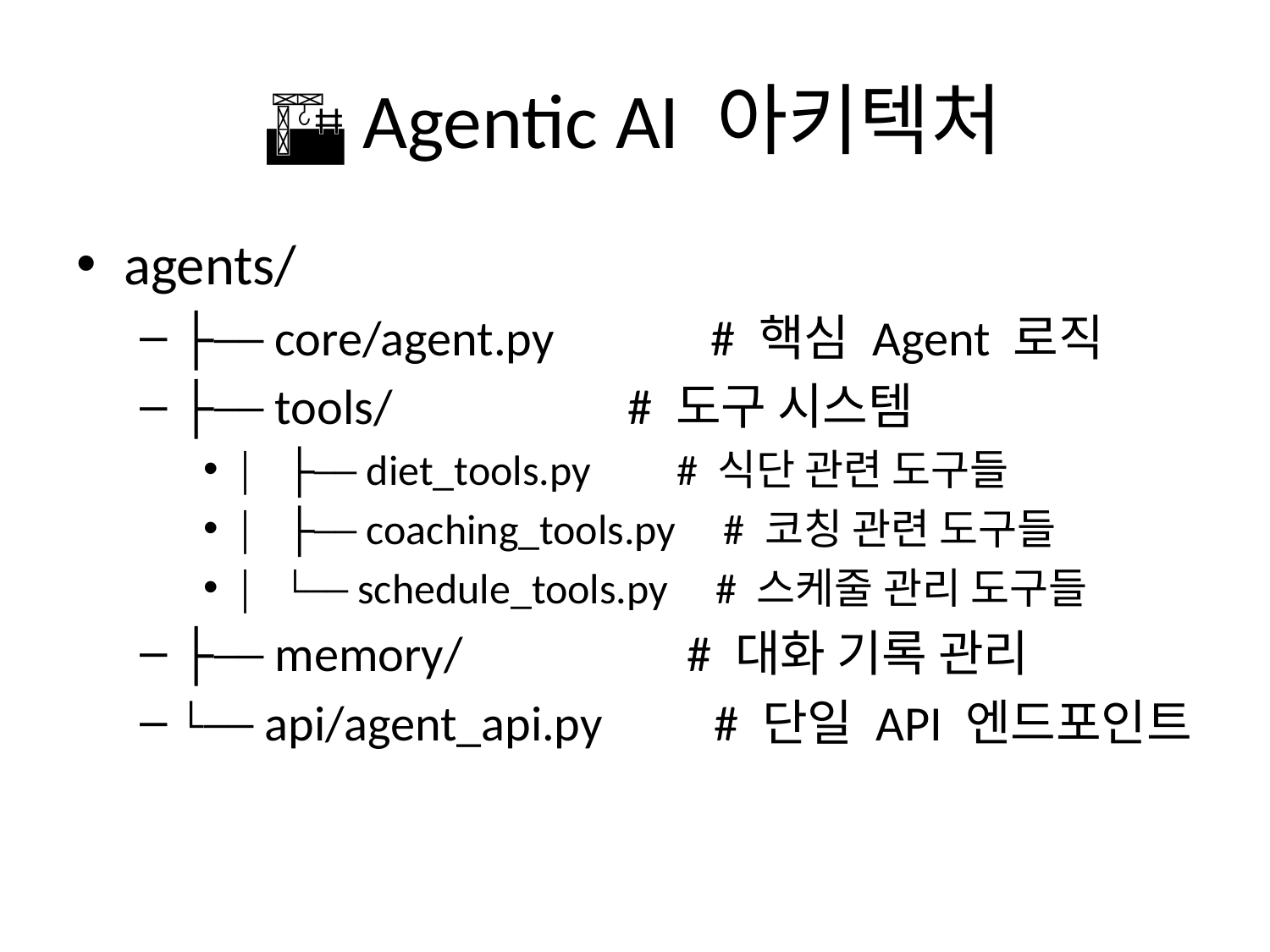

# 🏗️ Agentic AI 아키텍처
agents/
├── core/agent.py              # 핵심 Agent 로직
├── tools/                     # 도구 시스템
│   ├── diet_tools.py         # 식단 관련 도구들
│   ├── coaching_tools.py     # 코칭 관련 도구들
│   └── schedule_tools.py     # 스케줄 관리 도구들
├── memory/                    # 대화 기록 관리
└── api/agent_api.py          # 단일 API 엔드포인트